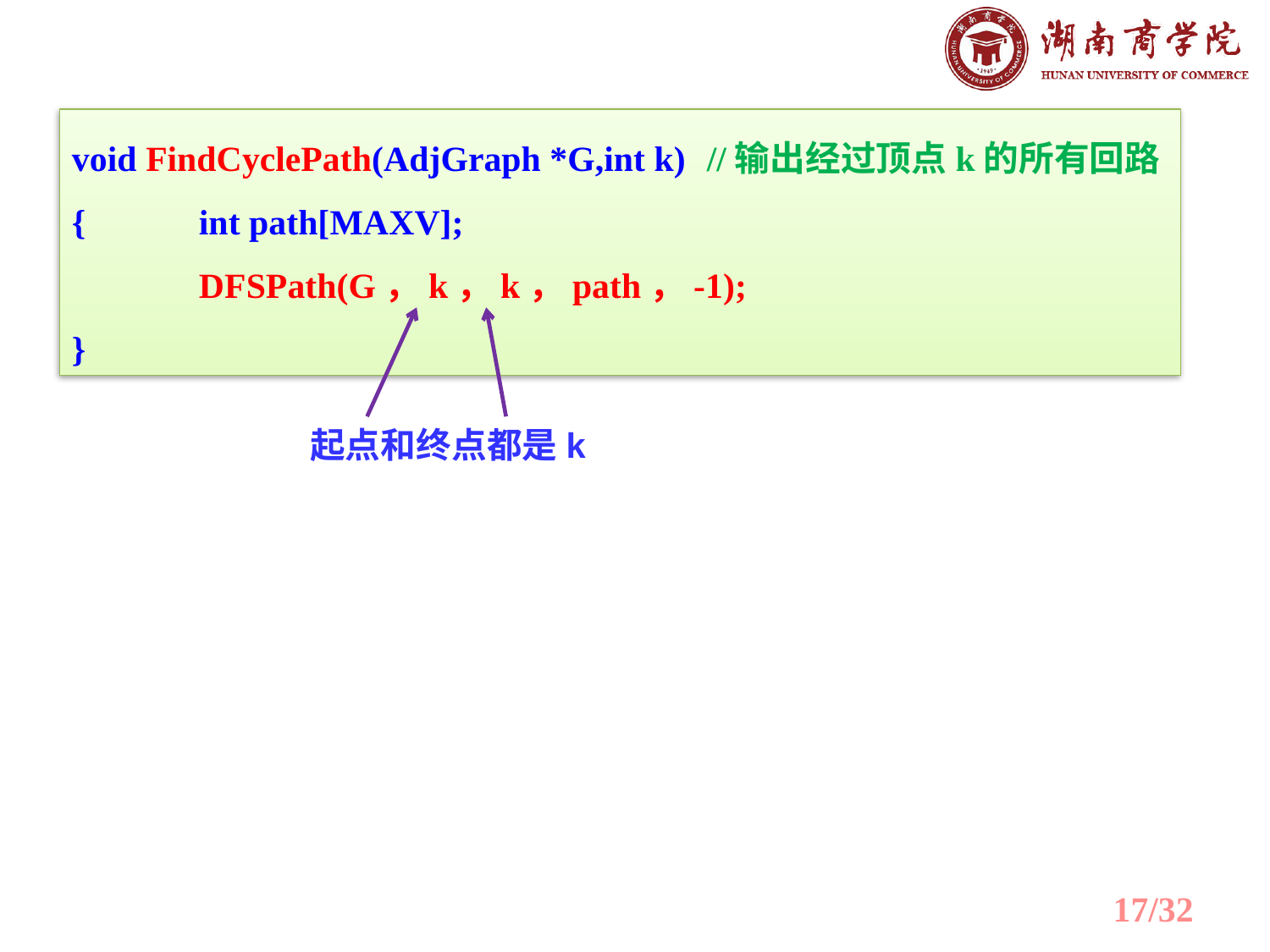

void FindCyclePath(AdjGraph *G,int k)	//输出经过顶点k的所有回路
{	int path[MAXV];
	DFSPath(G，k，k，path，-1);
}
起点和终点都是k
17/32